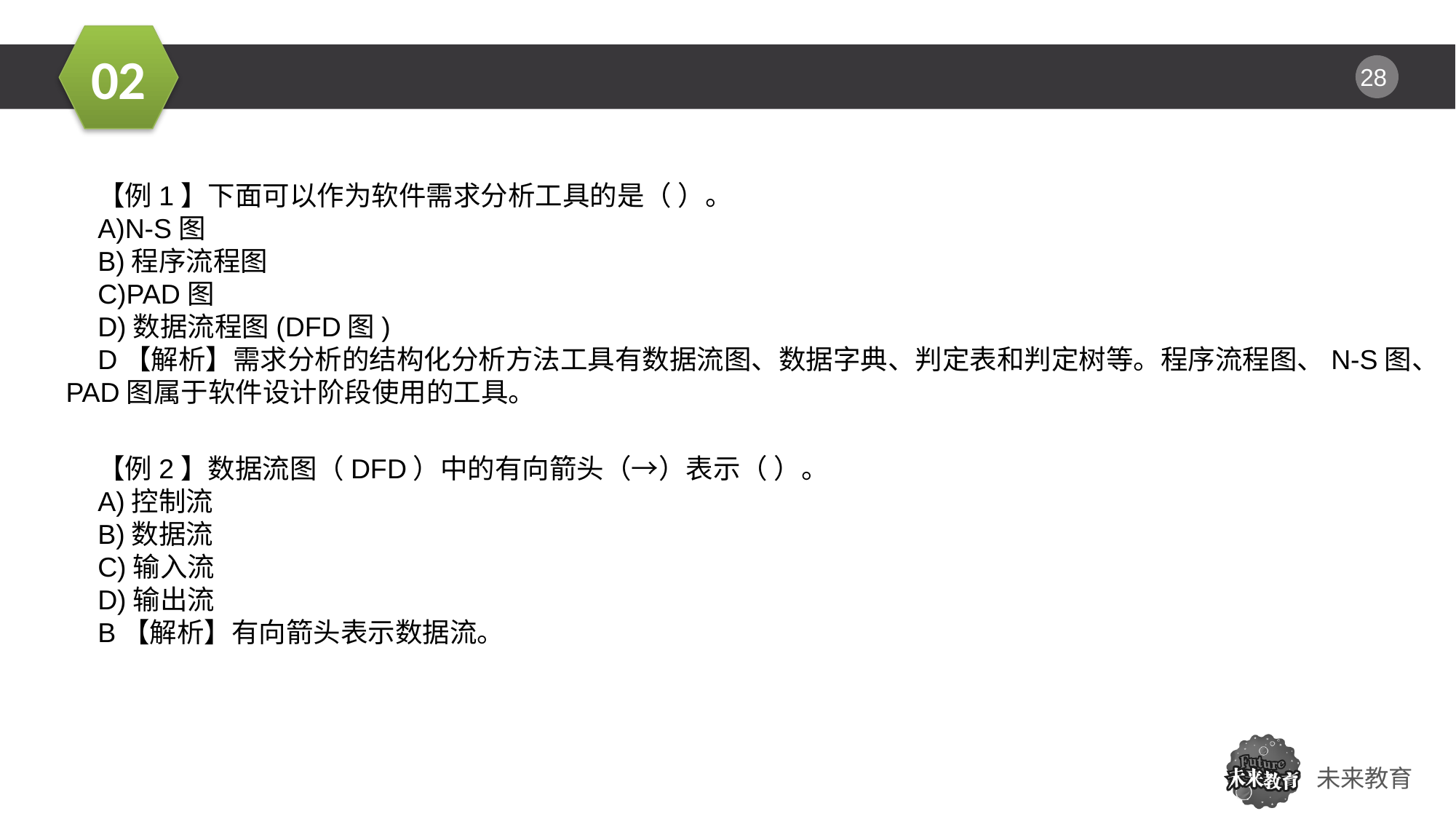

【例1】下面可以作为软件需求分析工具的是（ ）。
A)N-S图
B)程序流程图
C)PAD图
D)数据流程图(DFD图)
D【解析】需求分析的结构化分析方法工具有数据流图、数据字典、判定表和判定树等。程序流程图、N-S图、PAD图属于软件设计阶段使用的工具。

【例2】数据流图（DFD）中的有向箭头（→）表示（ ）。
A)控制流
B)数据流
C)输入流
D)输出流
B【解析】有向箭头表示数据流。